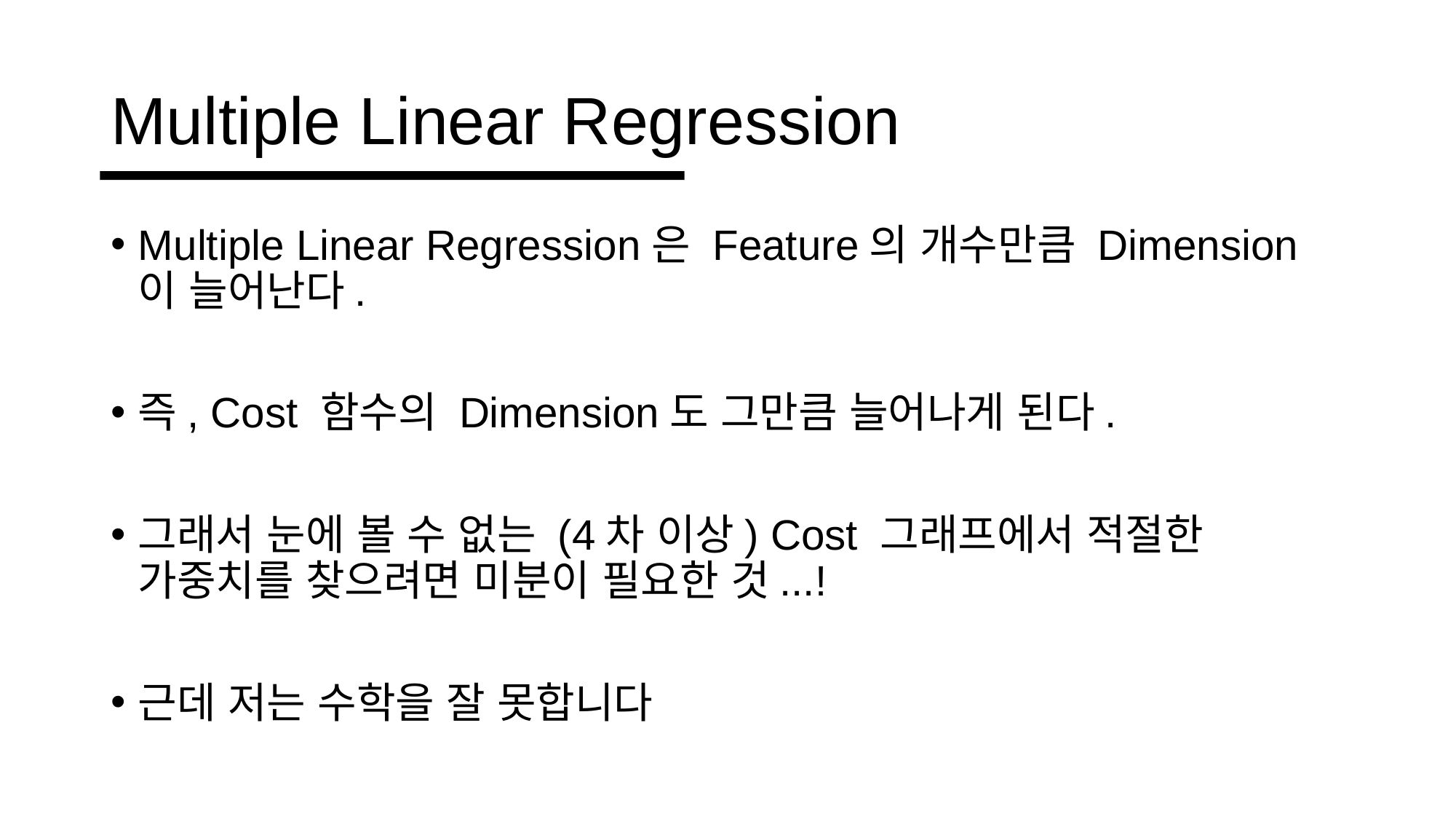

# Multiple Linear Regression
Multiple Linear Regression은 Feature의 개수만큼 Dimension이 늘어난다.

즉, Cost 함수의 Dimension도 그만큼 늘어나게 된다.

그래서 눈에 볼 수 없는 (4차 이상) Cost 그래프에서 적절한 가중치를 찾으려면 미분이 필요한 것...!

근데 저는 수학을 잘 못합니다